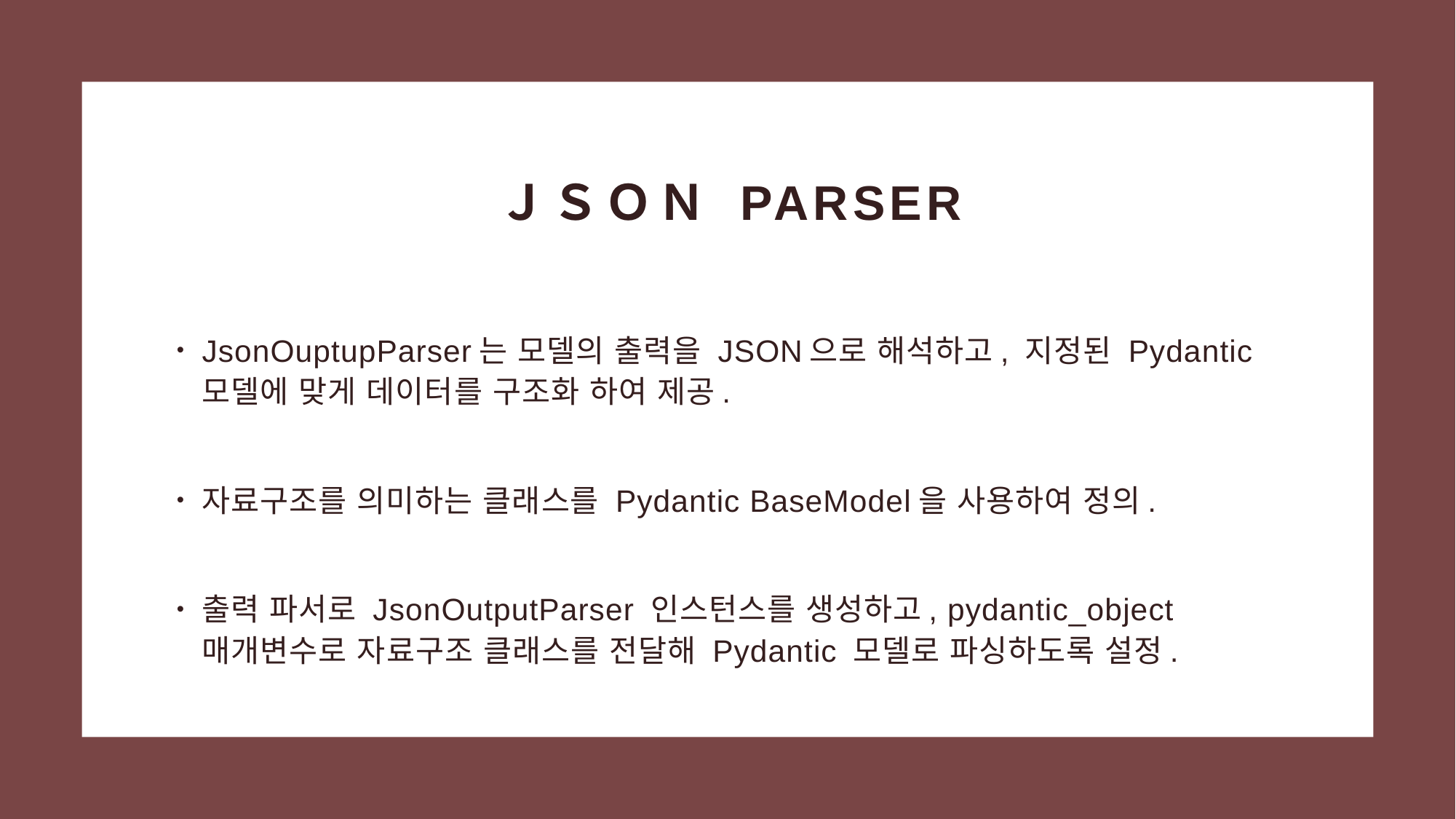

# ＪＳＯＮ parser

JsonOuptupParser는 모델의 출력을 JSON으로 해석하고, 지정된 Pydantic 모델에 맞게 데이터를 구조화 하여 제공.

자료구조를 의미하는 클래스를 Pydantic BaseModel을 사용하여 정의.

출력 파서로 JsonOutputParser 인스턴스를 생성하고, pydantic_object 매개변수로 자료구조 클래스를 전달해 Pydantic 모델로 파싱하도록 설정.